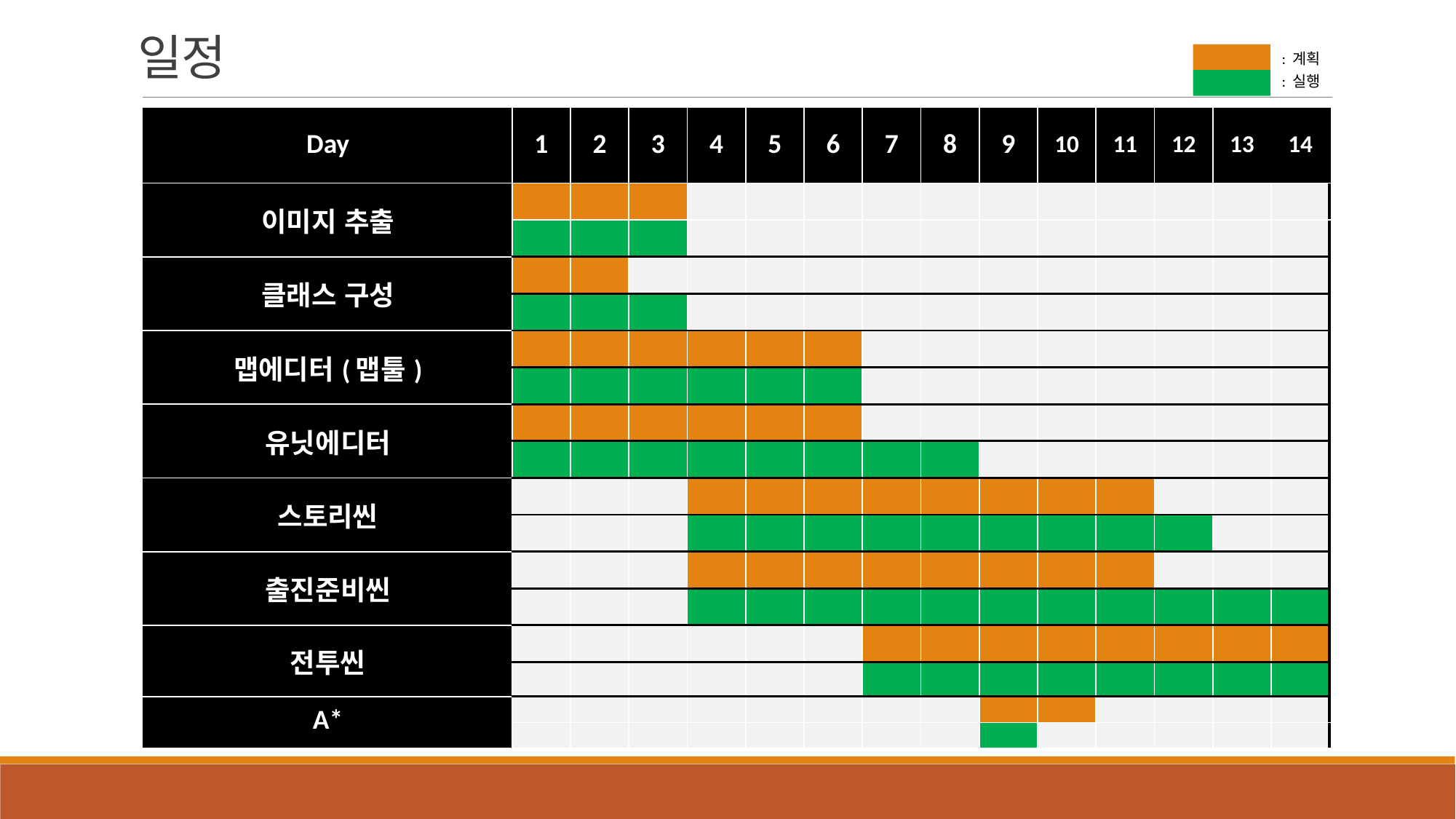

일정

: 계획
: 실행

| Day | 1 | 2 | 3 | 4 | 5 | 6 | 7 | 8 | 9 | 10 | 11 | 12 | 13 | 14 |
| --- | --- | --- | --- | --- | --- | --- | --- | --- | --- | --- | --- | --- | --- | --- |
| 이미지 추출 |  |  |  |  |  |  |  |  |  |  |  |  |  |  |
|  |  |  |  |  |  |  |  |  |  |  |  |  |  |  |
| 클래스 구성 |  |  |  |  |  |  |  |  |  |  |  |  |  |  |
|  |  |  |  |  |  |  |  |  |  |  |  |  |  |  |
| 맵에디터(맵툴) |  |  |  |  |  |  |  |  |  |  |  |  |  |  |
|  |  |  |  |  |  |  |  |  |  |  |  |  |  |  |
| 유닛에디터 |  |  |  |  |  |  |  |  |  |  |  |  |  |  |
|  |  |  |  |  |  |  |  |  |  |  |  |  |  |  |
| 스토리씬 |  |  |  |  |  |  |  |  |  |  |  |  |  |  |
|  |  |  |  |  |  |  |  |  |  |  |  |  |  |  |
| 출진준비씬 |  |  |  |  |  |  |  |  |  |  |  |  |  |  |
|  |  |  |  |  |  |  |  |  |  |  |  |  |  |  |
| 전투씬 |  |  |  |  |  |  |  |  |  |  |  |  |  |  |
|  |  |  |  |  |  |  |  |  |  |  |  |  |  |  |
| A\* |  |  |  |  |  |  |  |  |  |  |  |  |  |  |
|  |  |  |  |  |  |  |  |  |  |  |  |  |  |  |